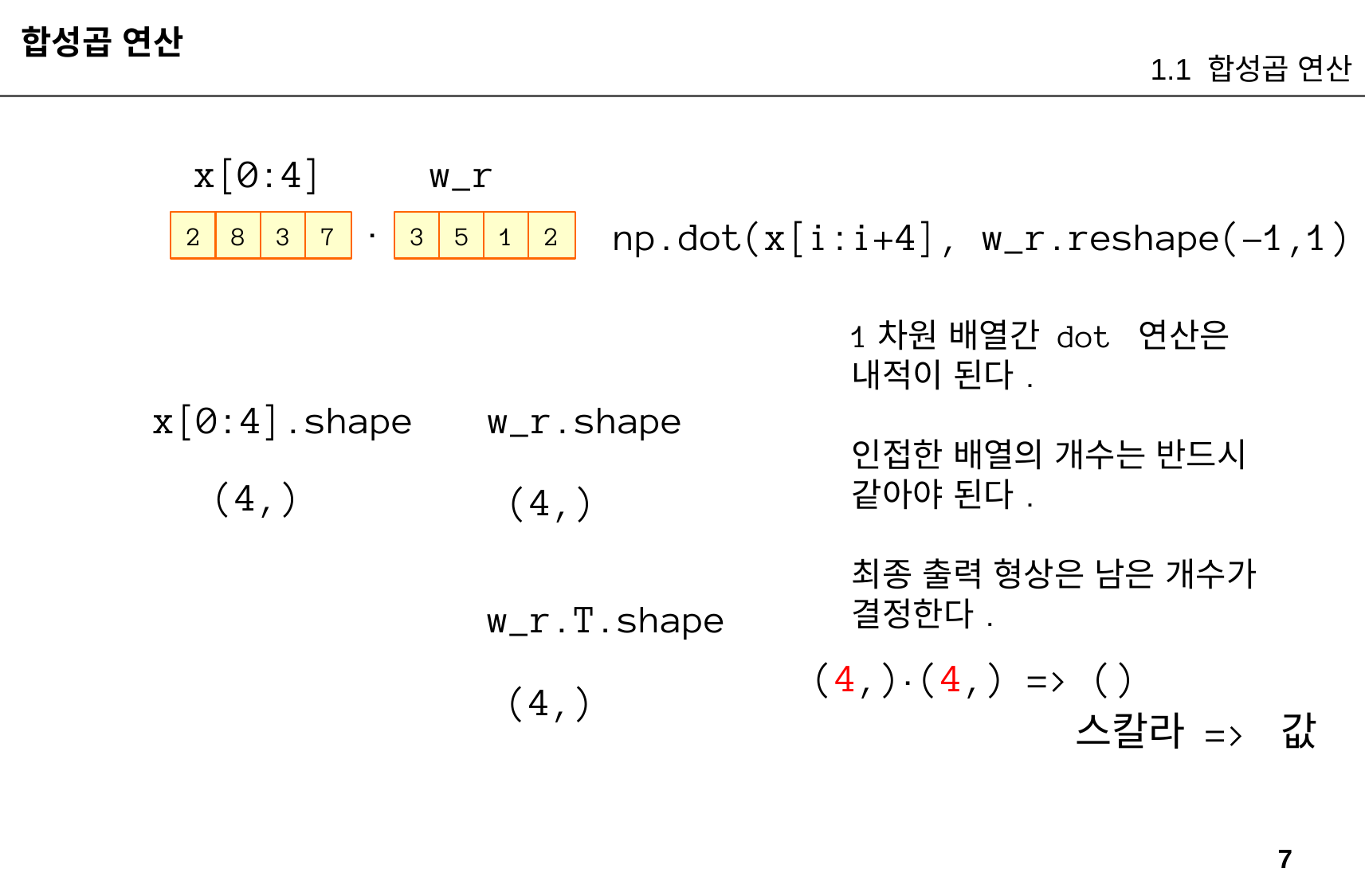

합성곱 연산
1.1 합성곱 연산
x[0:4]
w_r
.
np.dot(x[i:i+4], w_r.reshape(-1,1)
2
8
3
7
3
5
1
2
1차원 배열간 dot 연산은
내적이 된다.

인접한 배열의 개수는 반드시
같아야 된다.

최종 출력 형상은 남은 개수가
결정한다.
x[0:4].shape
w_r.shape
(4,)
(4,)
w_r.T.shape
.
(4,)
(4,) => ()
(4,)
스칼라 => 값